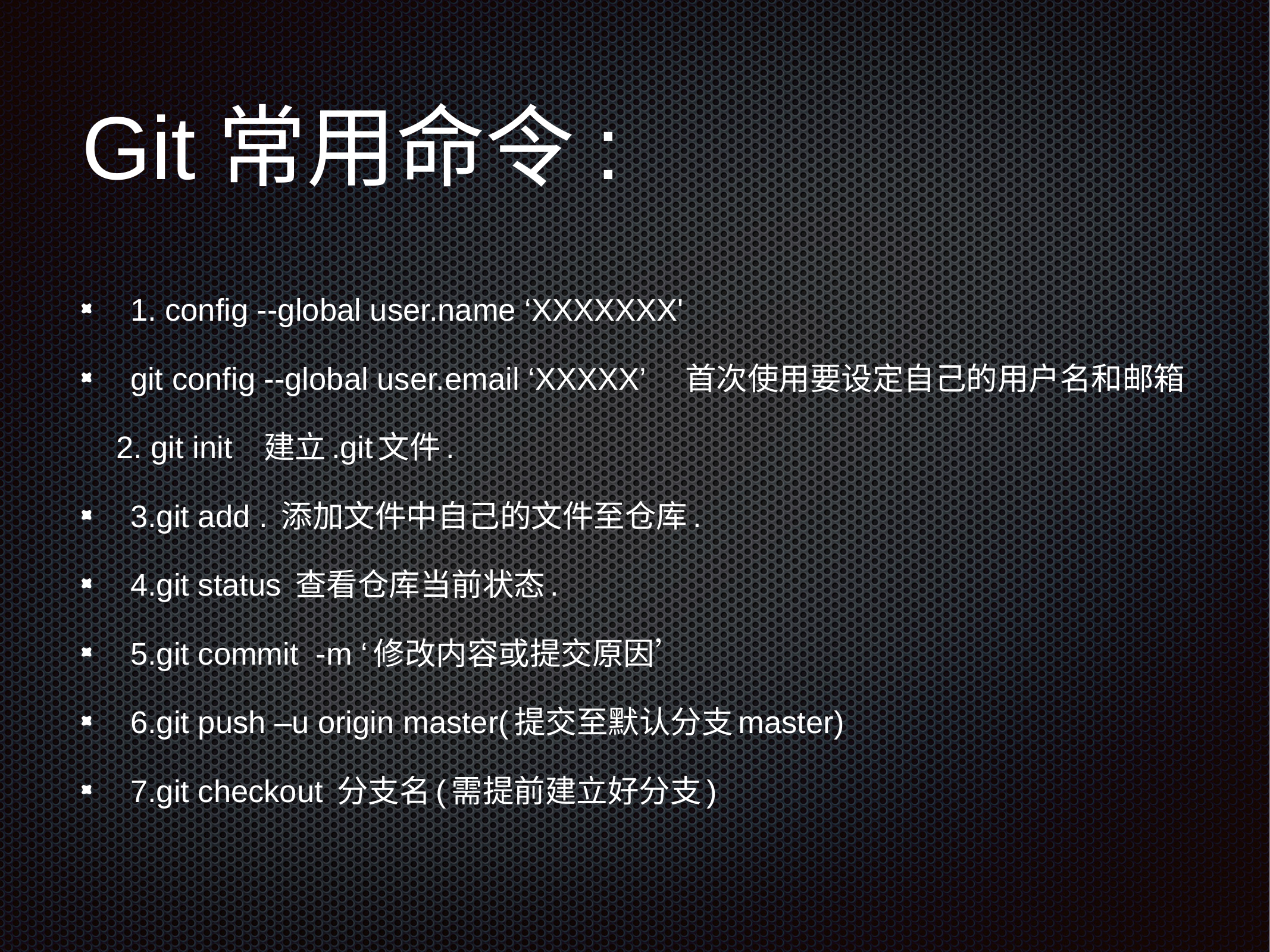

# Git常用命令:
1. config --global user.name ‘XXXXXXX'
git config --global user.email ‘XXXXX’    首次使用要设定自己的用户名和邮箱
    2. git init   建立.git文件.
3.git add . 添加文件中自己的文件至仓库.
4.git status 查看仓库当前状态.
5.git commit  -m ‘修改内容或提交原因’
6.git push –u origin master(提交至默认分支master)
7.git checkout 分支名(需提前建立好分支)